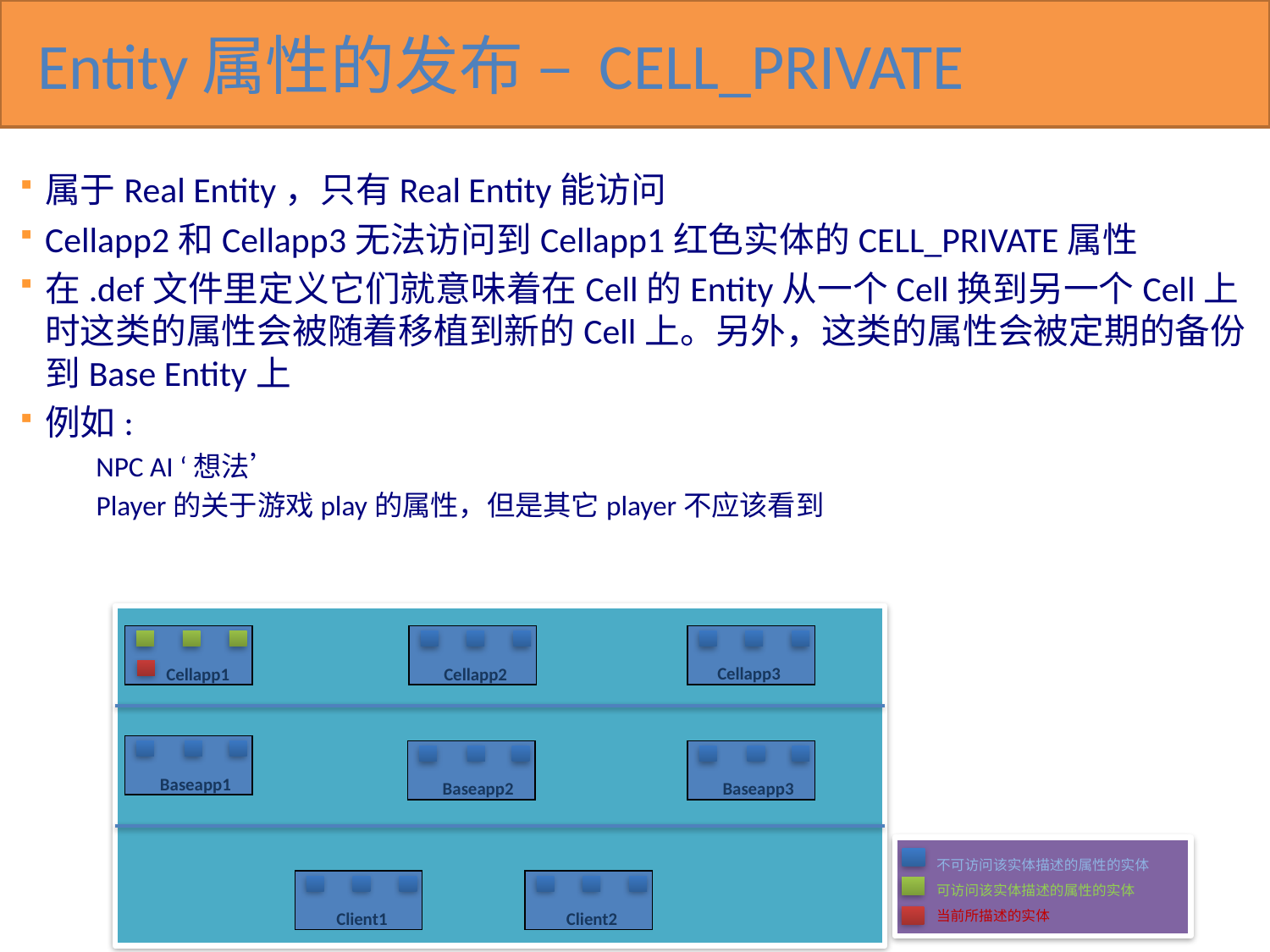

# Entity属性的发布 – CELL_PRIVATE
属于Real Entity，只有Real Entity能访问
Cellapp2和Cellapp3无法访问到Cellapp1红色实体的CELL_PRIVATE属性
在.def文件里定义它们就意味着在Cell的Entity从一个Cell换到另一个Cell上时这类的属性会被随着移植到新的Cell上。另外，这类的属性会被定期的备份到Base Entity上
例如:
        NPC AI ‘想法’
            Player的关于游戏play的属性，但是其它player不应该看到

Cellapp1

Cellapp2

不可访问该实体描述的属性的实体
可访问该实体描述的属性的实体
当前所描述的实体

Cellapp3

Baseapp1
Baseapp2
Baseapp3

Client1
Client2